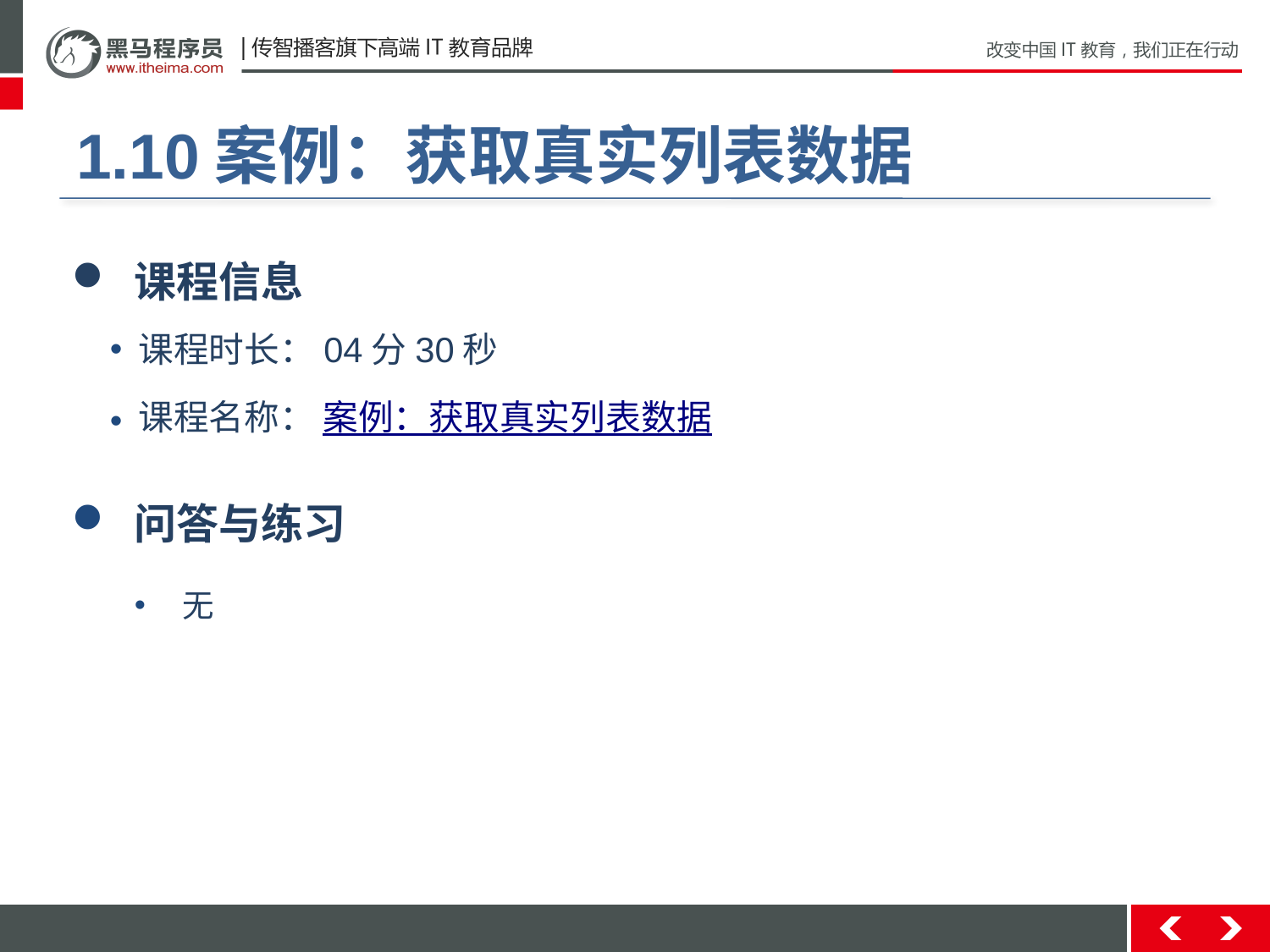

#
1.10案例：获取真实列表数据
 课程信息
 课程时长：04分30秒
 课程名称： 案例：获取真实列表数据
 问答与练习
无